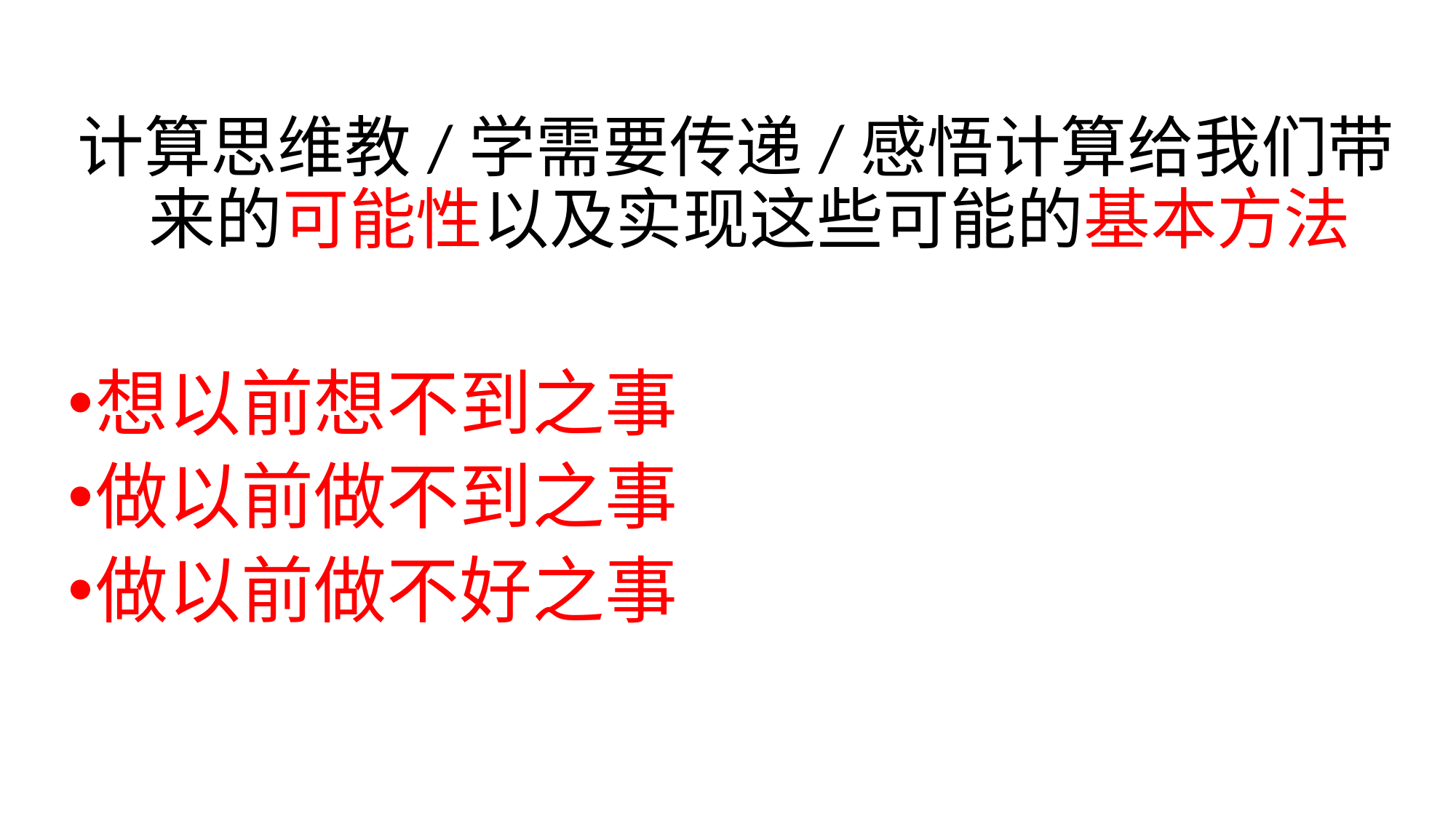

计算思维教/学需要传递/感悟计算给我们带来的可能性以及实现这些可能的基本方法

想以前想不到之事
做以前做不到之事
做以前做不好之事